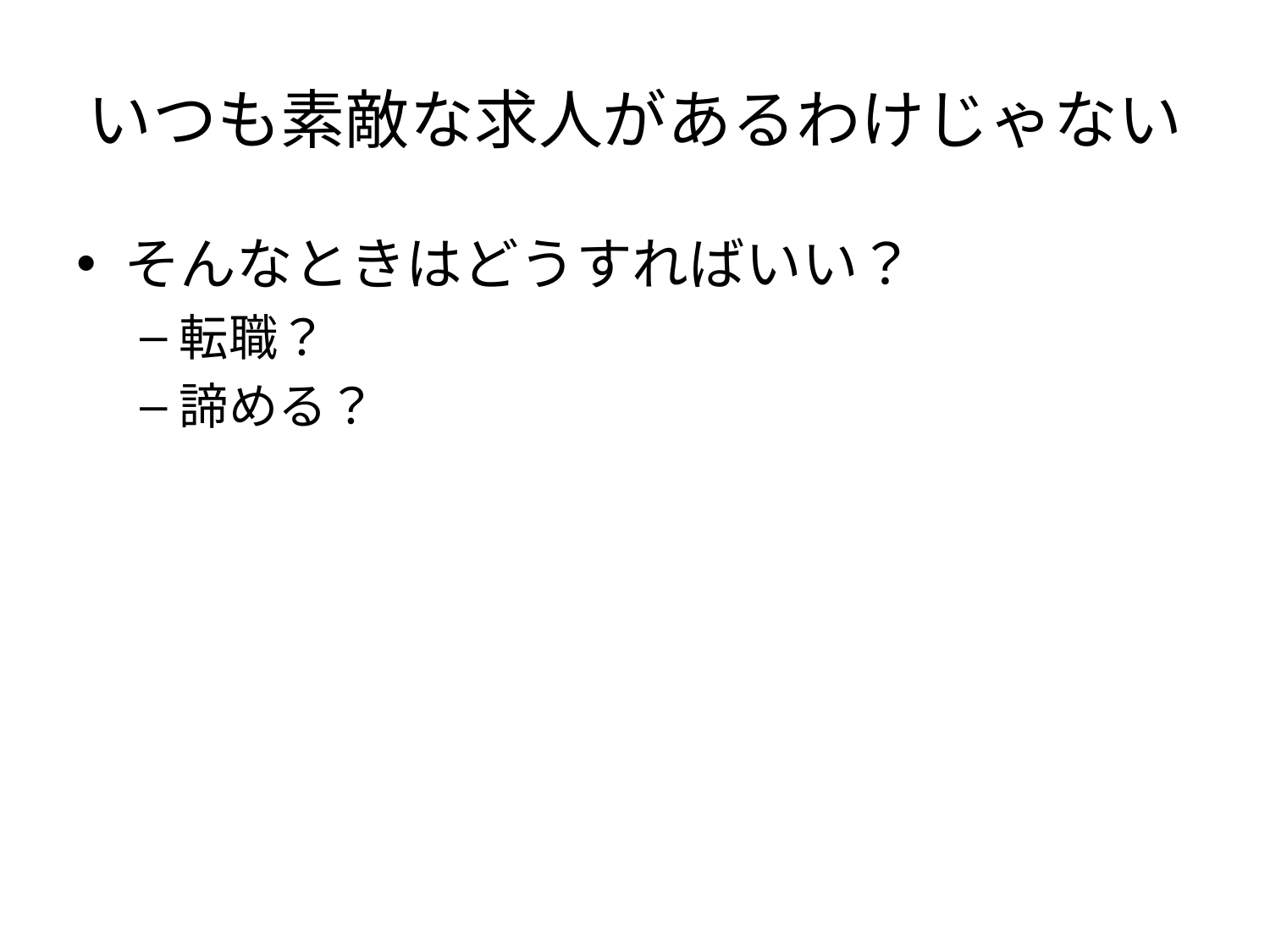

# いつも素敵な求人があるわけじゃない
そんなときはどうすればいい？
転職？
諦める？